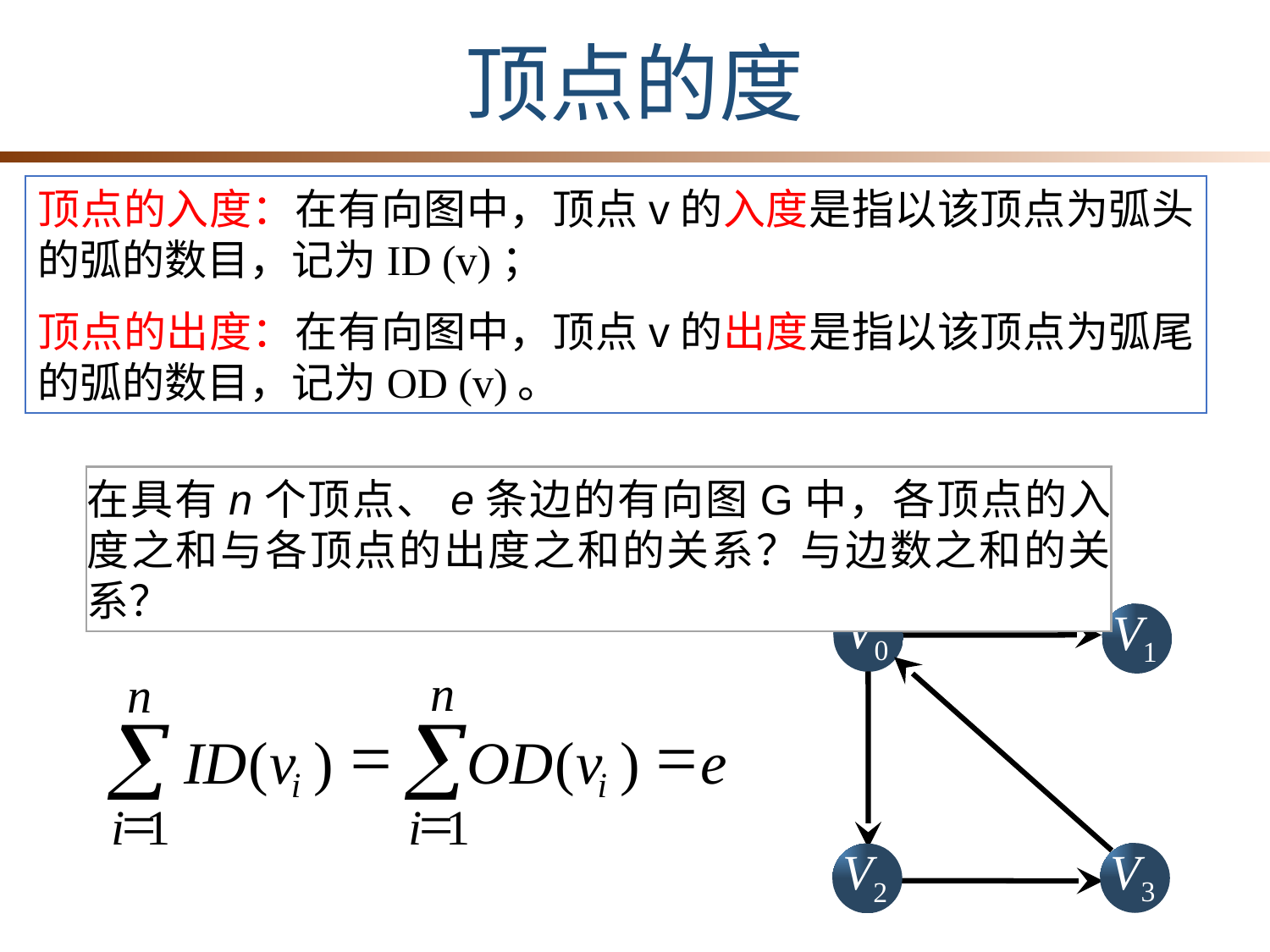

顶点的度
顶点的入度：在有向图中，顶点v的入度是指以该顶点为弧头的弧的数目，记为ID (v)；
顶点的出度：在有向图中，顶点v的出度是指以该顶点为弧尾的弧的数目，记为OD (v)。
在具有n个顶点、e条边的有向图G中，各顶点的入度之和与各顶点的出度之和的关系？与边数之和的关系？
V0
V1

V3
V2

n
n
∑
∑
=
=
ID
(
v
)
OD
(
v
)
e
i
i
=
=
1
1
i
i